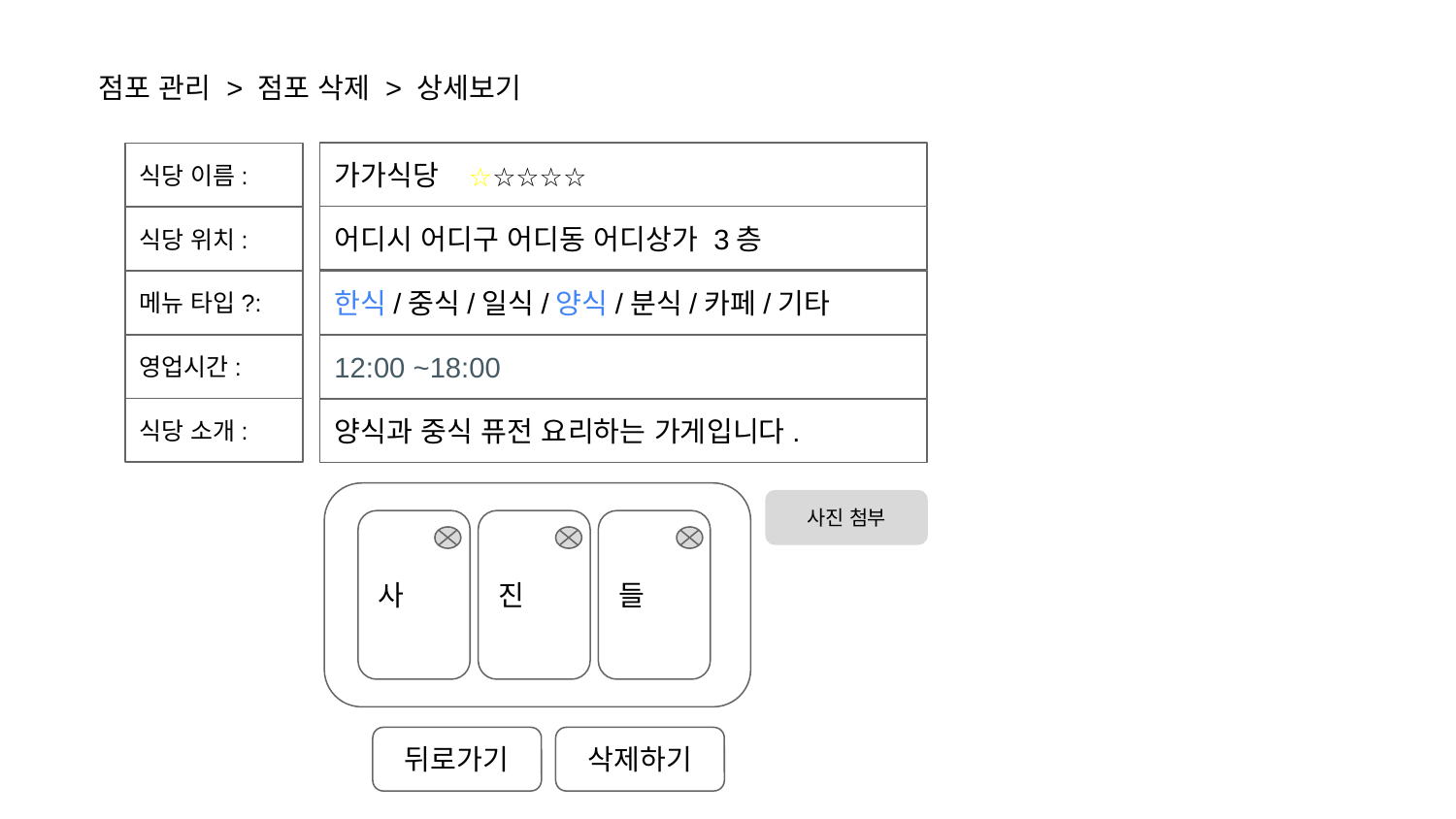

점포 관리 > 점포 삭제 > 상세보기
가가식당
식당 이름:
☆☆☆☆☆
어디시 어디구 어디동 어디상가 3층
식당 위치:
메뉴 타입?:
한식/중식/일식/양식/분식/카페/기타
영업시간:
12:00 ~18:00
식당 소개:
양식과 중식 퓨전 요리하는 가게입니다.

사진 첨부
사
진
들

뒤로가기
삭제하기